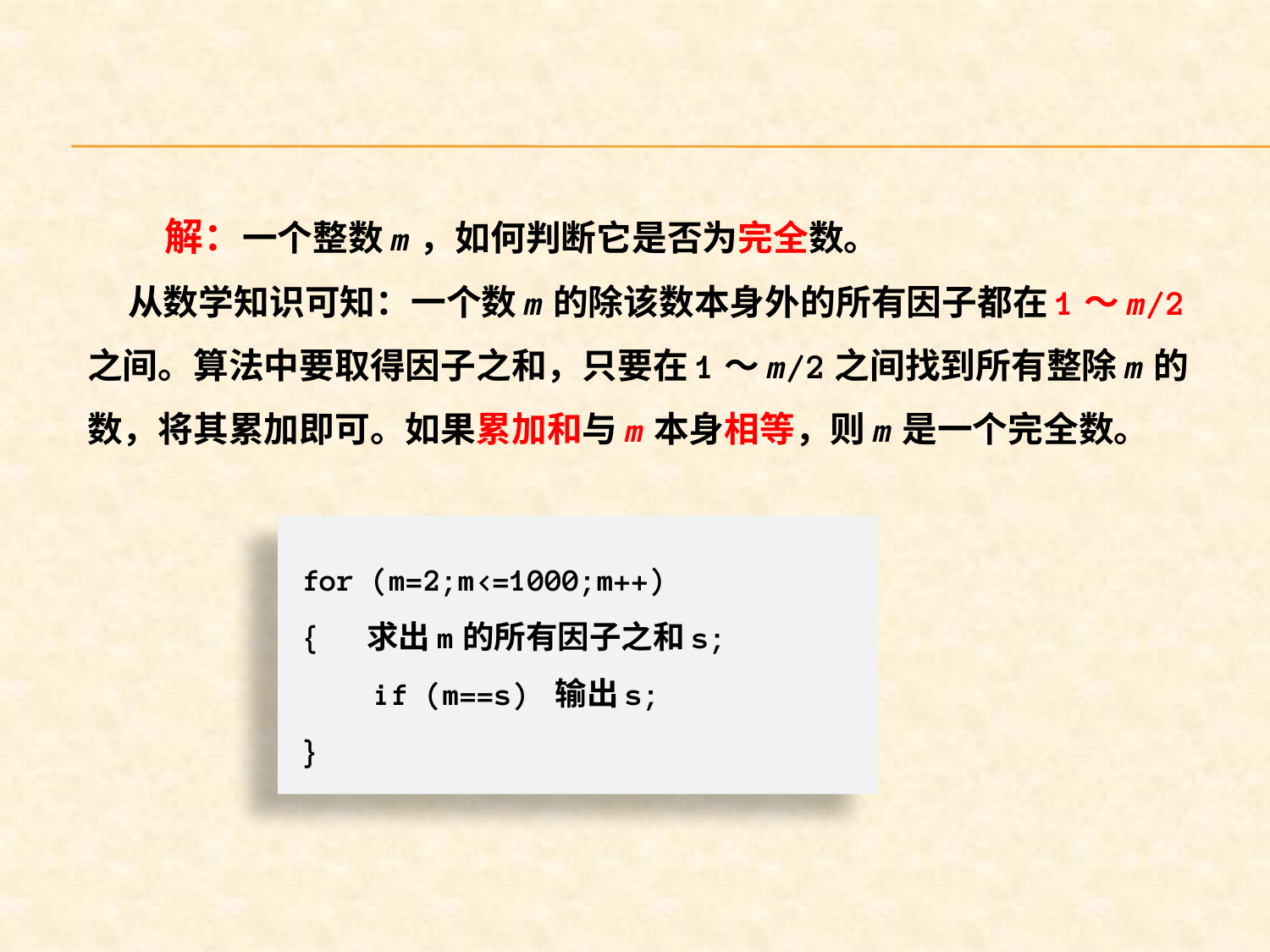

解：一个整数m，如何判断它是否为完全数。
    从数学知识可知：一个数m的除该数本身外的所有因子都在1～m/2之间。算法中要取得因子之和，只要在1～m/2之间找到所有整除m的数，将其累加即可。如果累加和与m本身相等，则m是一个完全数。
for (m=2;m<=1000;m++)
{　 求出m的所有因子之和s;
　　if (m==s) 输出s;
}